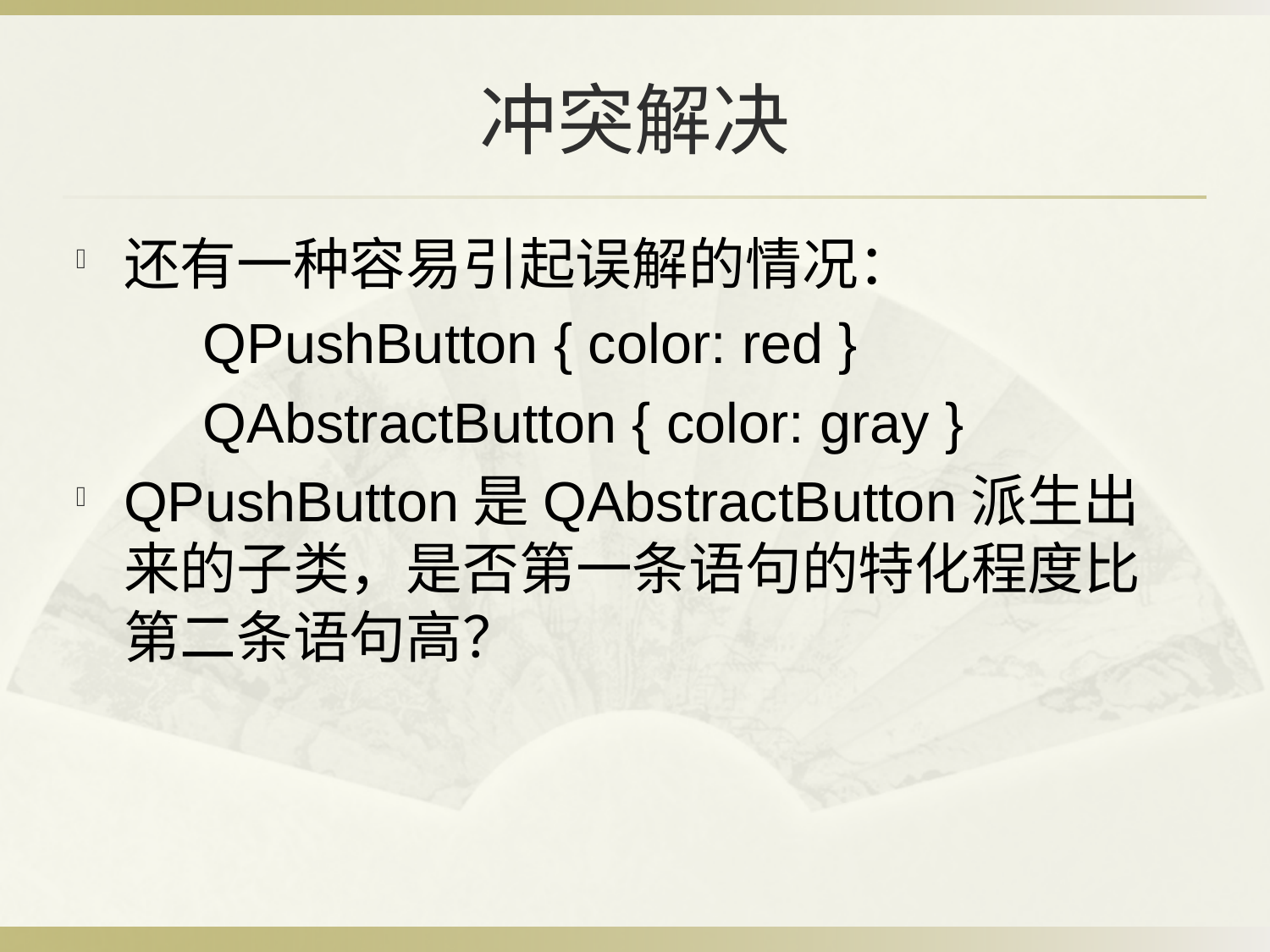

# 冲突解决
还有一种容易引起误解的情况：
	QPushButton { color: red }
	QAbstractButton { color: gray }
QPushButton是QAbstractButton派生出来的子类，是否第一条语句的特化程度比第二条语句高？